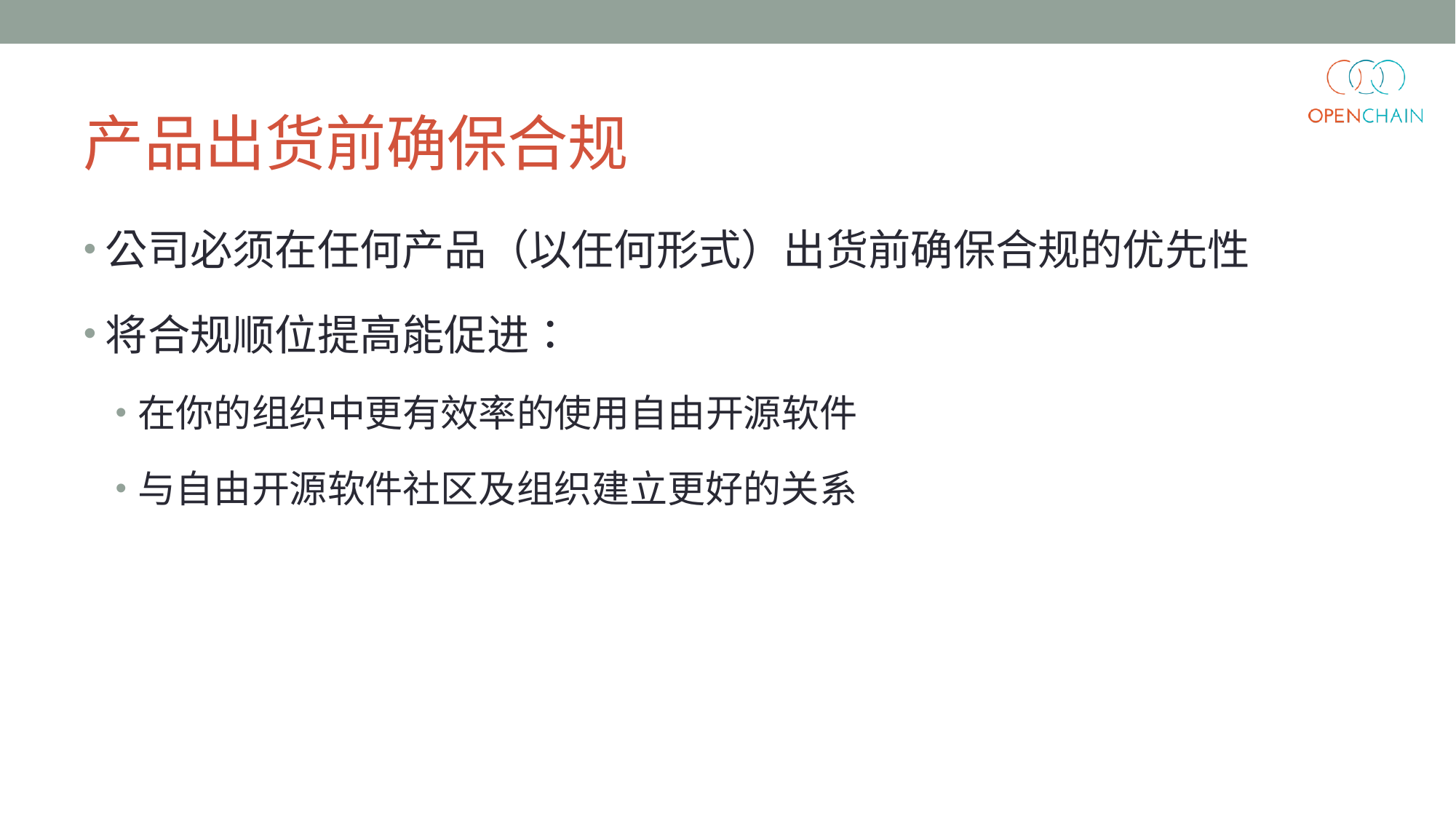

# 产品出货前确保合规
公司必须在任何产品（以任何形式）出货前确保合规的优先性
将合规顺位提高能促进：
在你的组织中更有效率的使用自由开源软件
与自由开源软件社区及组织建立更好的关系